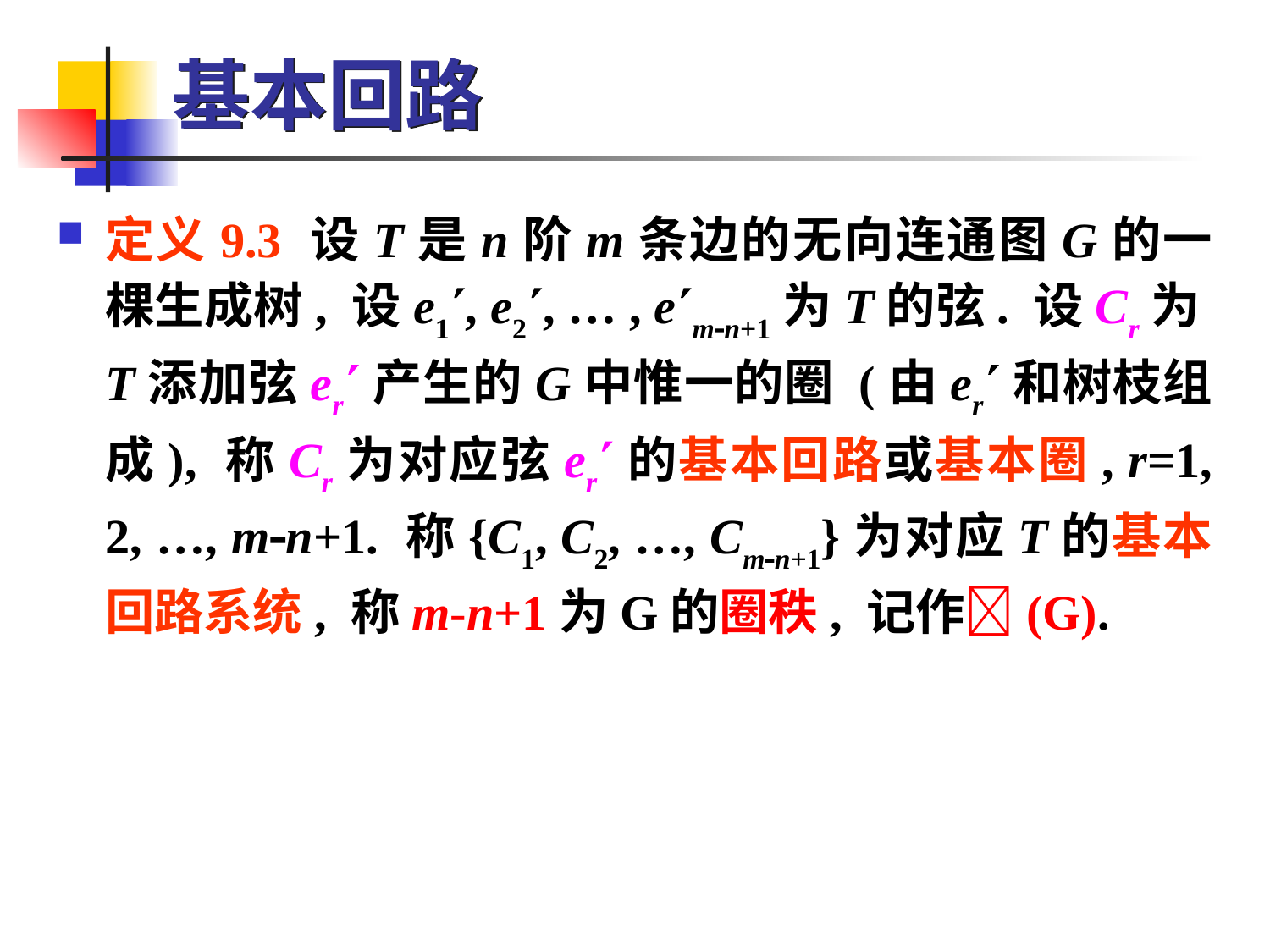

# 基本回路
定义9.3 设T是n阶m条边的无向连通图G的一棵生成树, 设e1′, e2′, … , e′m−n+1为T的弦. 设Cr为T添加弦er′产生的G中惟一的圈 (由er′和树枝组成), 称Cr为对应弦er′的基本回路或基本圈, r=1, 2, …, m−n+1. 称{C1, C2, …, Cm−n+1}为对应T的基本回路系统, 称m-n+1为G的圈秩, 记作ξ(G).